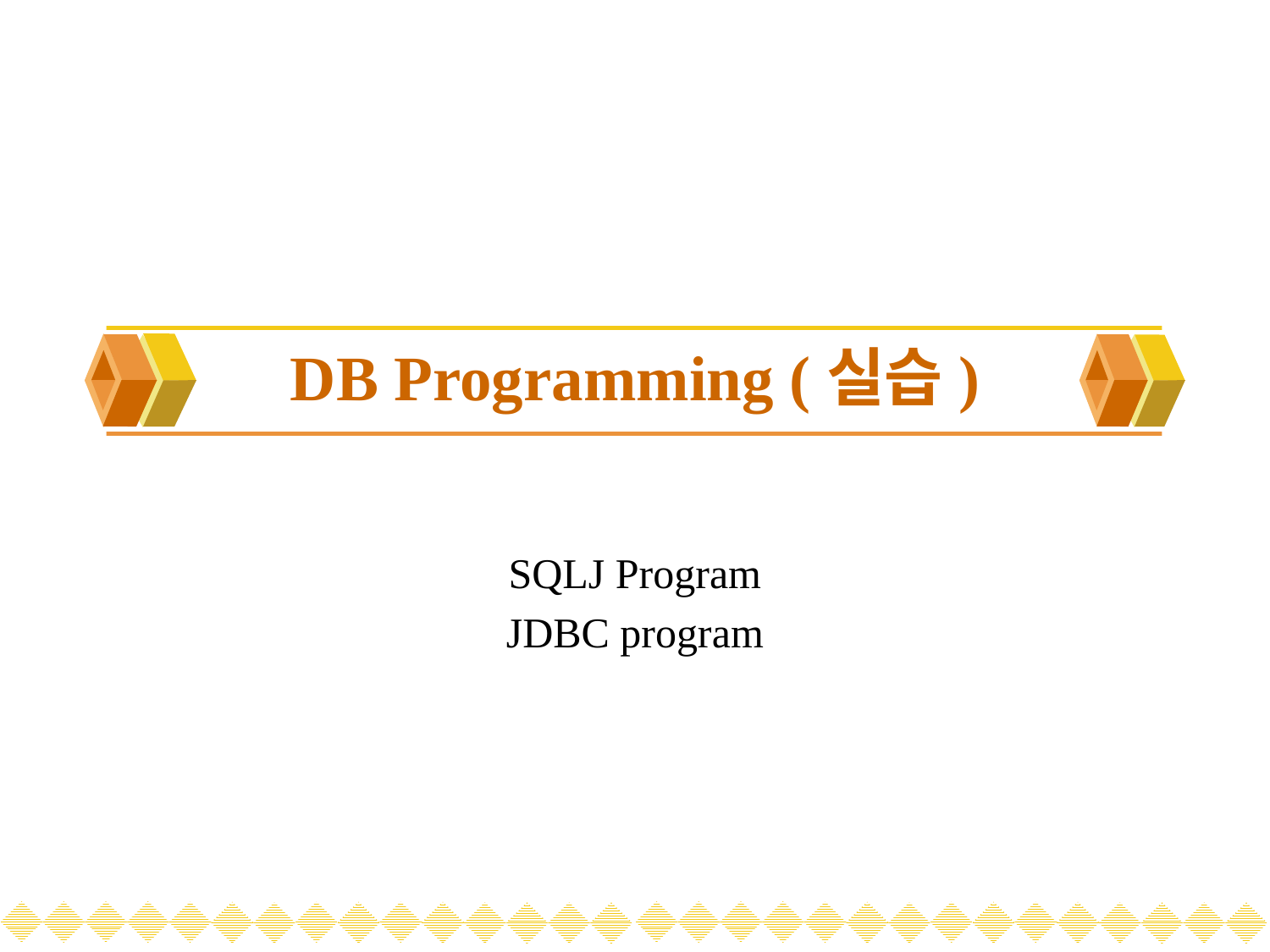

# DB Programming (실습)
SQLJ Program
JDBC program